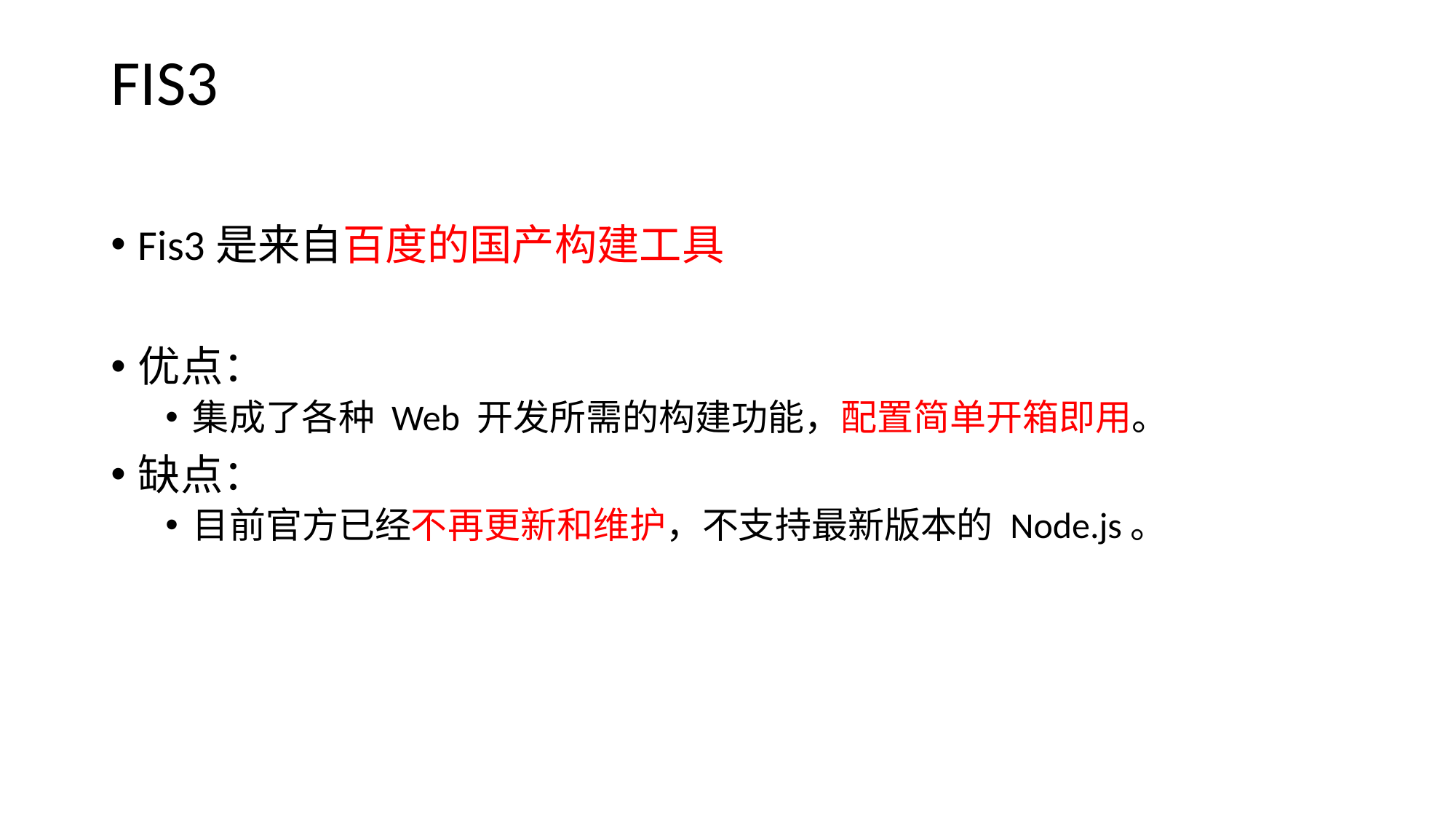

# FIS3
Fis3是来自百度的国产构建工具

优点：
集成了各种 Web 开发所需的构建功能，配置简单开箱即用。
缺点：
目前官方已经不再更新和维护，不支持最新版本的 Node.js。